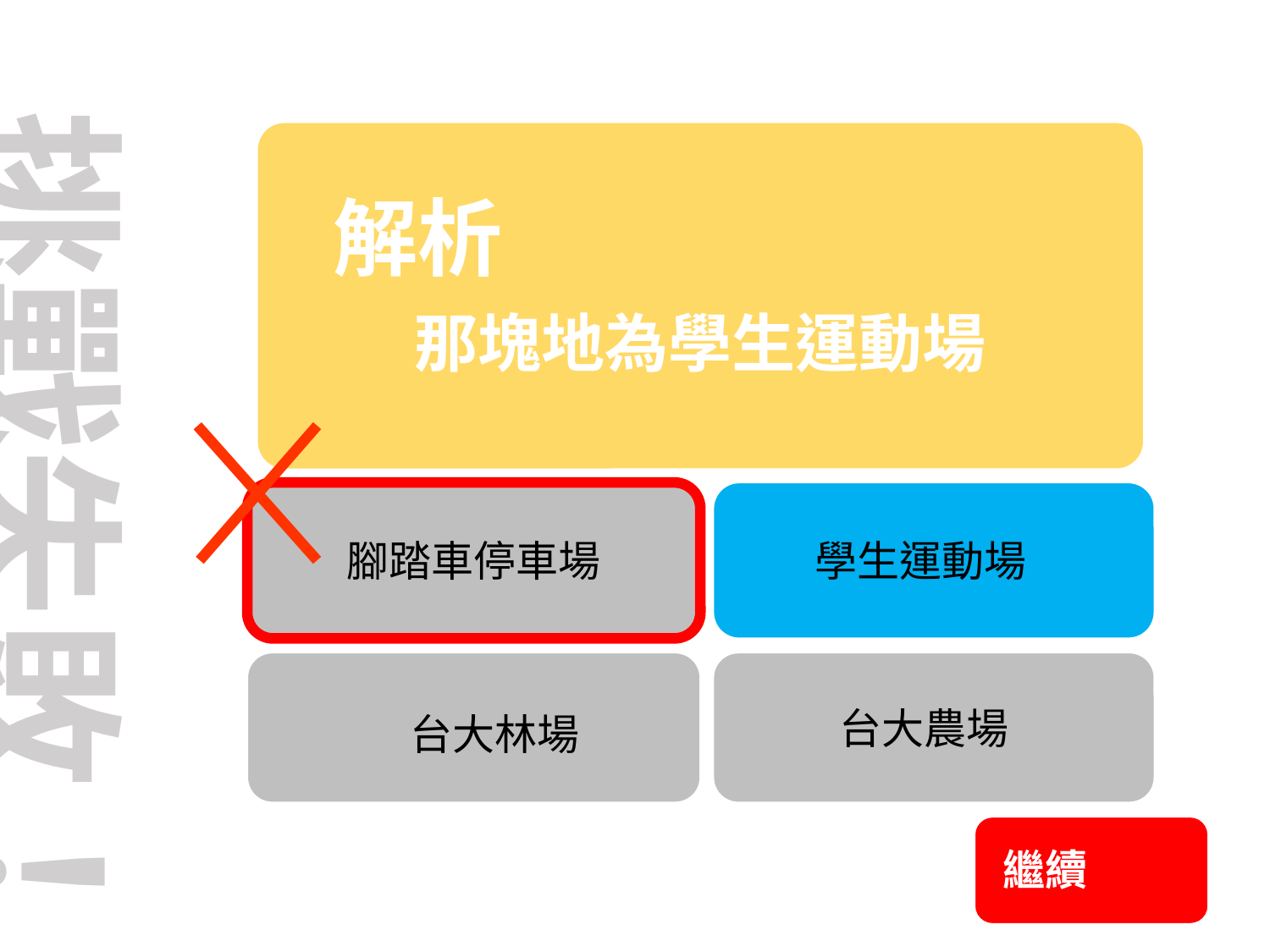

解析

那塊地為學生運動場
挑戰失敗！

學生運動場
腳踏車停車場

台大農場
台大林場

繼續